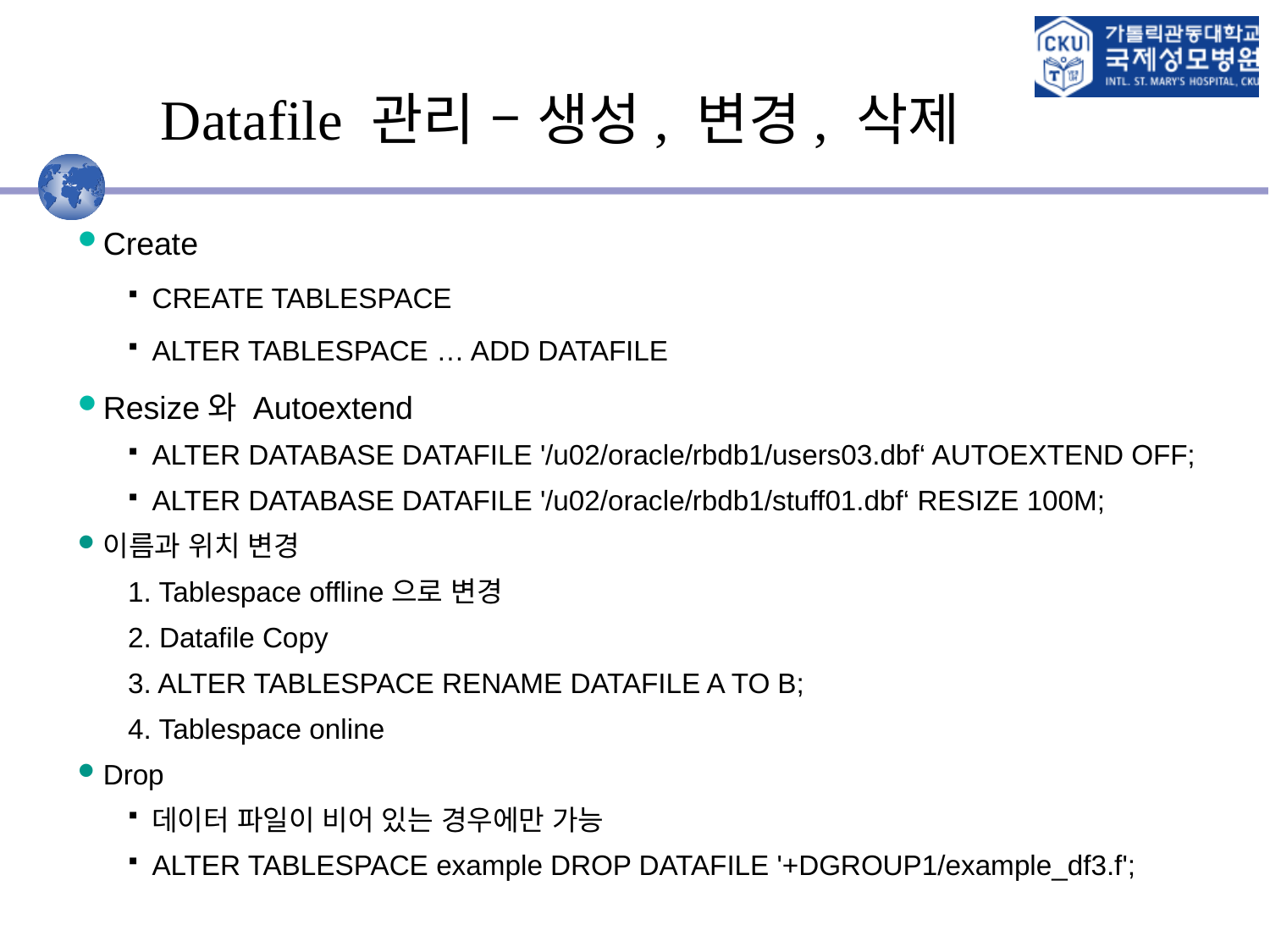

# Datafile 관리 – 생성, 변경, 삭제
Create
CREATE TABLESPACE
ALTER TABLESPACE … ADD DATAFILE
Resize와 Autoextend
ALTER DATABASE DATAFILE '/u02/oracle/rbdb1/users03.dbf‘ AUTOEXTEND OFF;
ALTER DATABASE DATAFILE '/u02/oracle/rbdb1/stuff01.dbf‘ RESIZE 100M;
이름과 위치 변경
1. Tablespace offline으로 변경
2. Datafile Copy
3. ALTER TABLESPACE RENAME DATAFILE A TO B;
4. Tablespace online
Drop
데이터 파일이 비어 있는 경우에만 가능
ALTER TABLESPACE example DROP DATAFILE '+DGROUP1/example_df3.f';